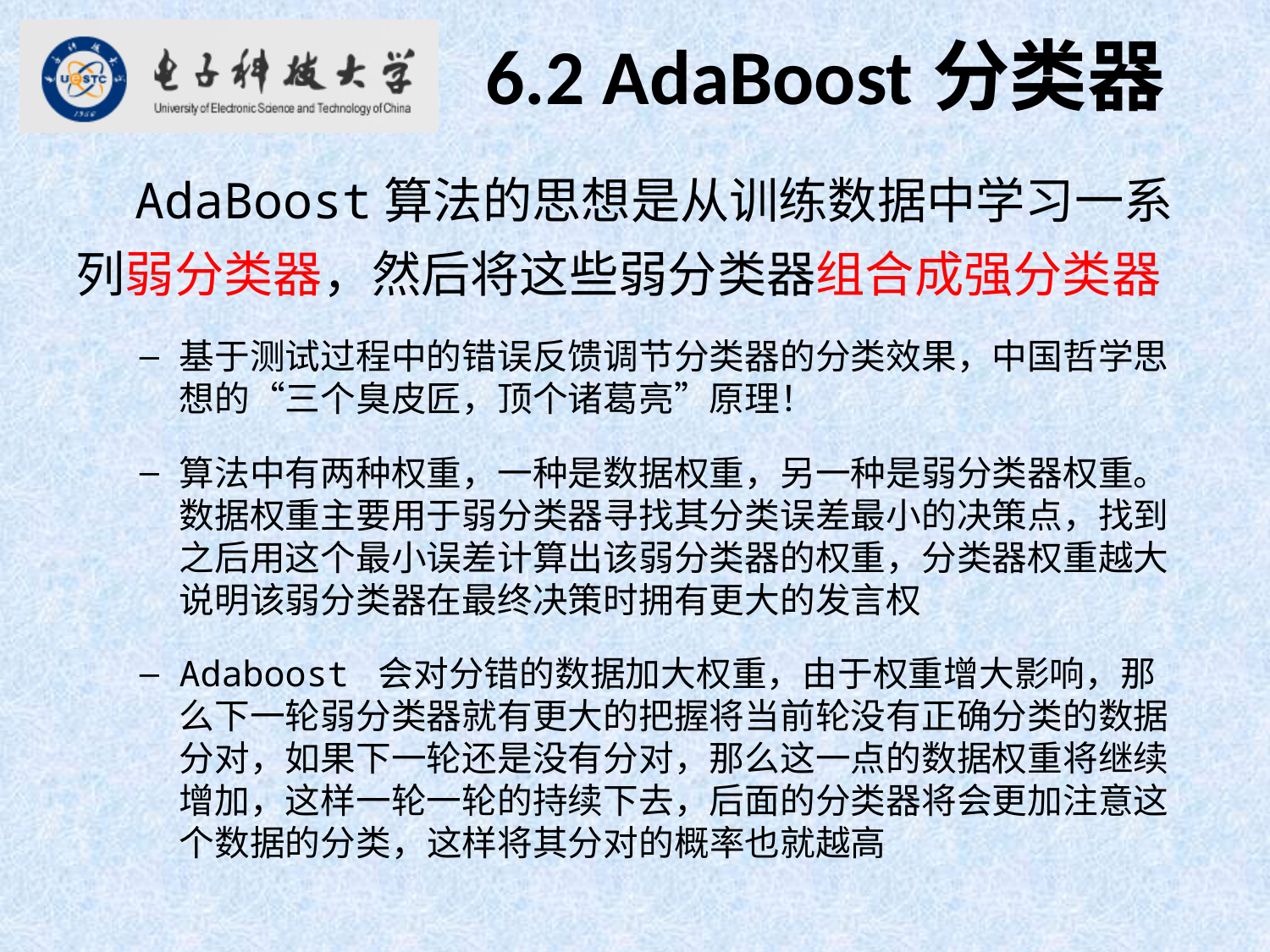

6.2 AdaBoost分类器
  AdaBoost算法的思想是从训练数据中学习一系列弱分类器，然后将这些弱分类器组合成强分类器
基于测试过程中的错误反馈调节分类器的分类效果，中国哲学思想的“三个臭皮匠，顶个诸葛亮”原理！
算法中有两种权重，一种是数据权重，另一种是弱分类器权重。数据权重主要用于弱分类器寻找其分类误差最小的决策点，找到之后用这个最小误差计算出该弱分类器的权重，分类器权重越大说明该弱分类器在最终决策时拥有更大的发言权
Adaboost 会对分错的数据加大权重，由于权重增大影响，那么下一轮弱分类器就有更大的把握将当前轮没有正确分类的数据分对，如果下一轮还是没有分对，那么这一点的数据权重将继续增加，这样一轮一轮的持续下去，后面的分类器将会更加注意这个数据的分类，这样将其分对的概率也就越高